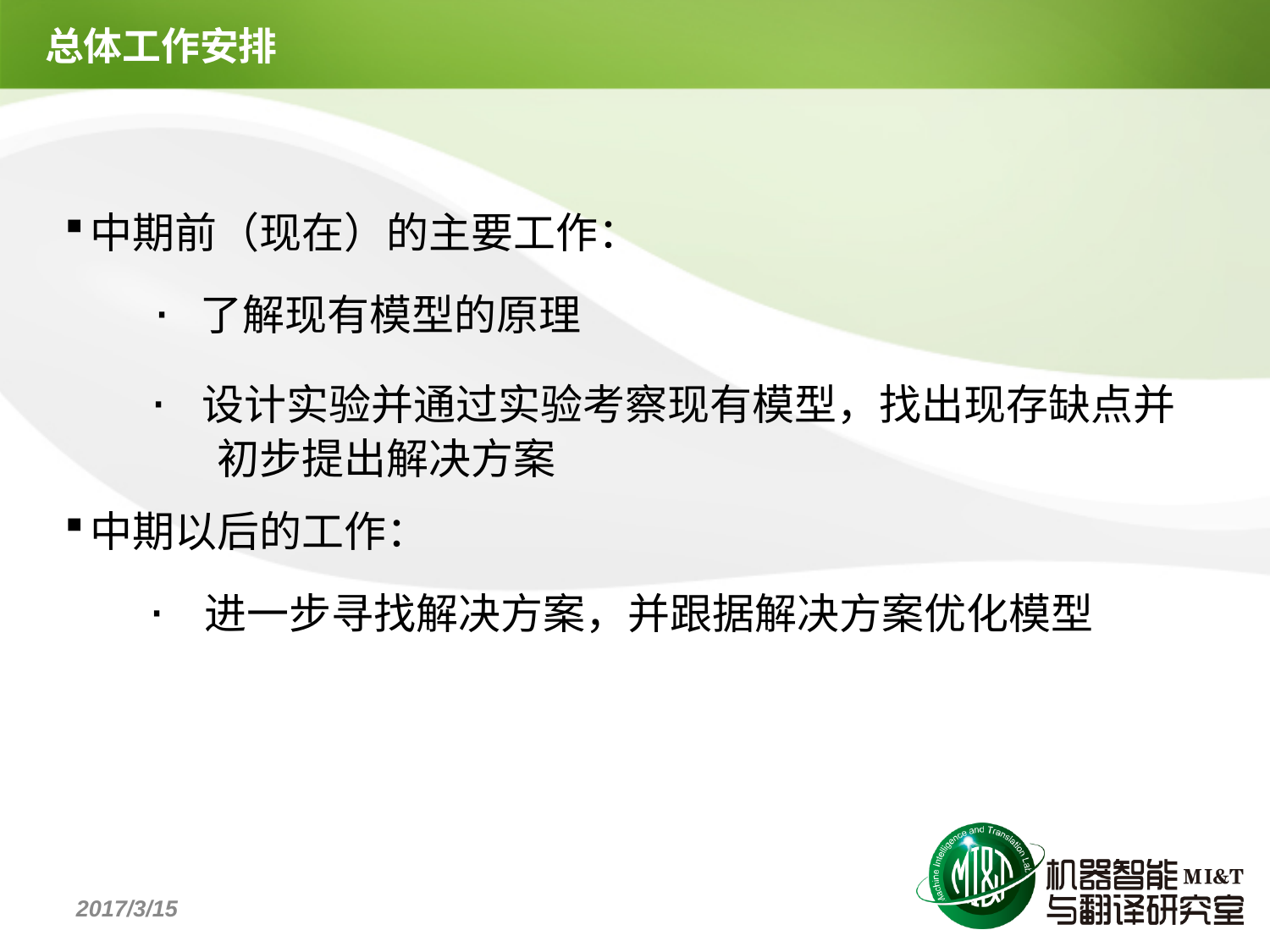

# 总体工作安排
中期前（现在）的主要工作：
    · 了解现有模型的原理
     ·  设计实验并通过实验考察现有模型，找出现存缺点并	初步提出解决方案
中期以后的工作：
       ·  进一步寻找解决方案，并跟据解决方案优化模型

2017/3/15